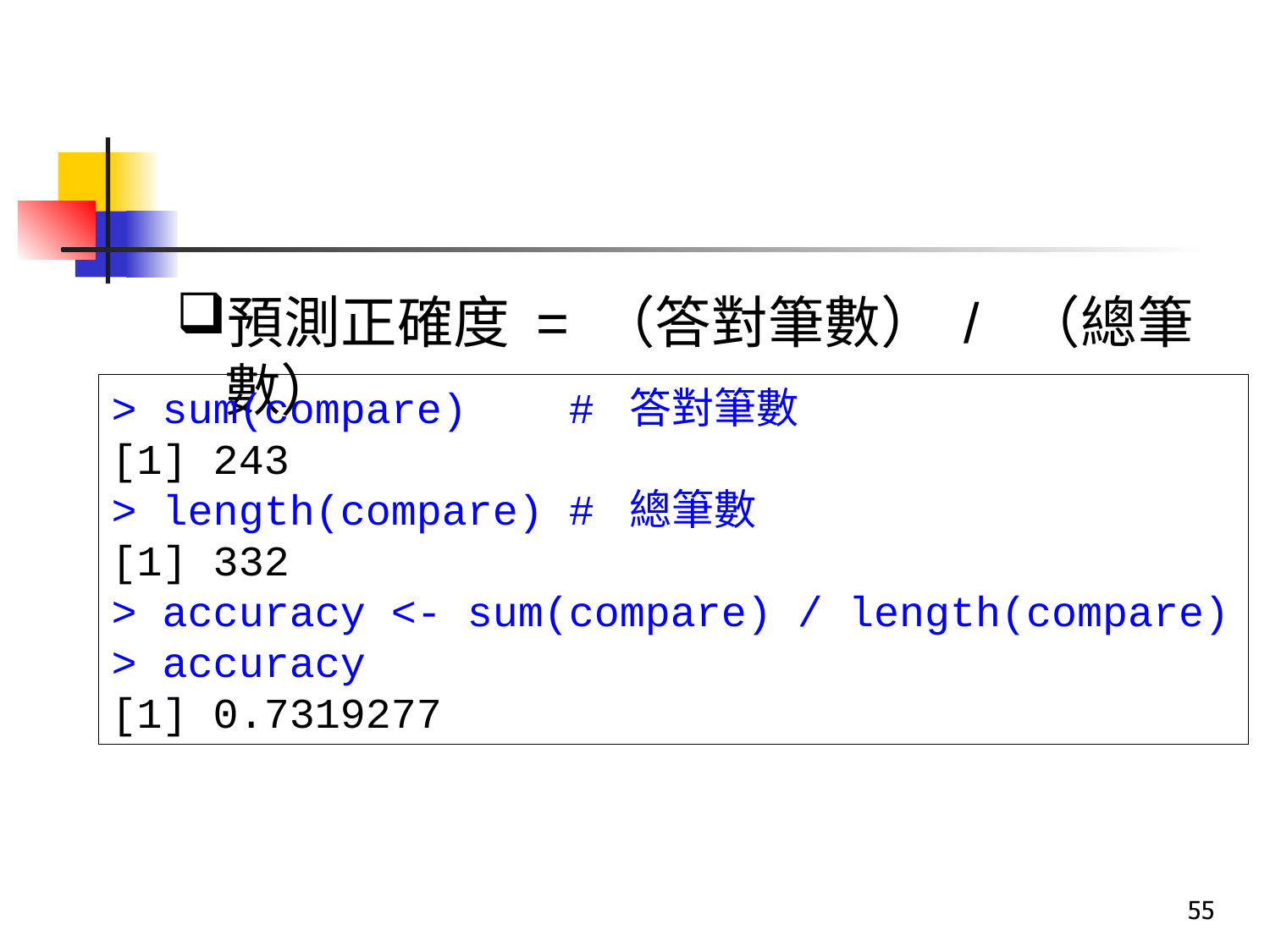

#
預測正確度 = （答對筆數） /  （總筆數）
> sum(compare)    # 答對筆數
[1] 243
> length(compare) # 總筆數
[1] 332
> accuracy <- sum(compare) / length(compare)
> accuracy
[1] 0.7319277

55